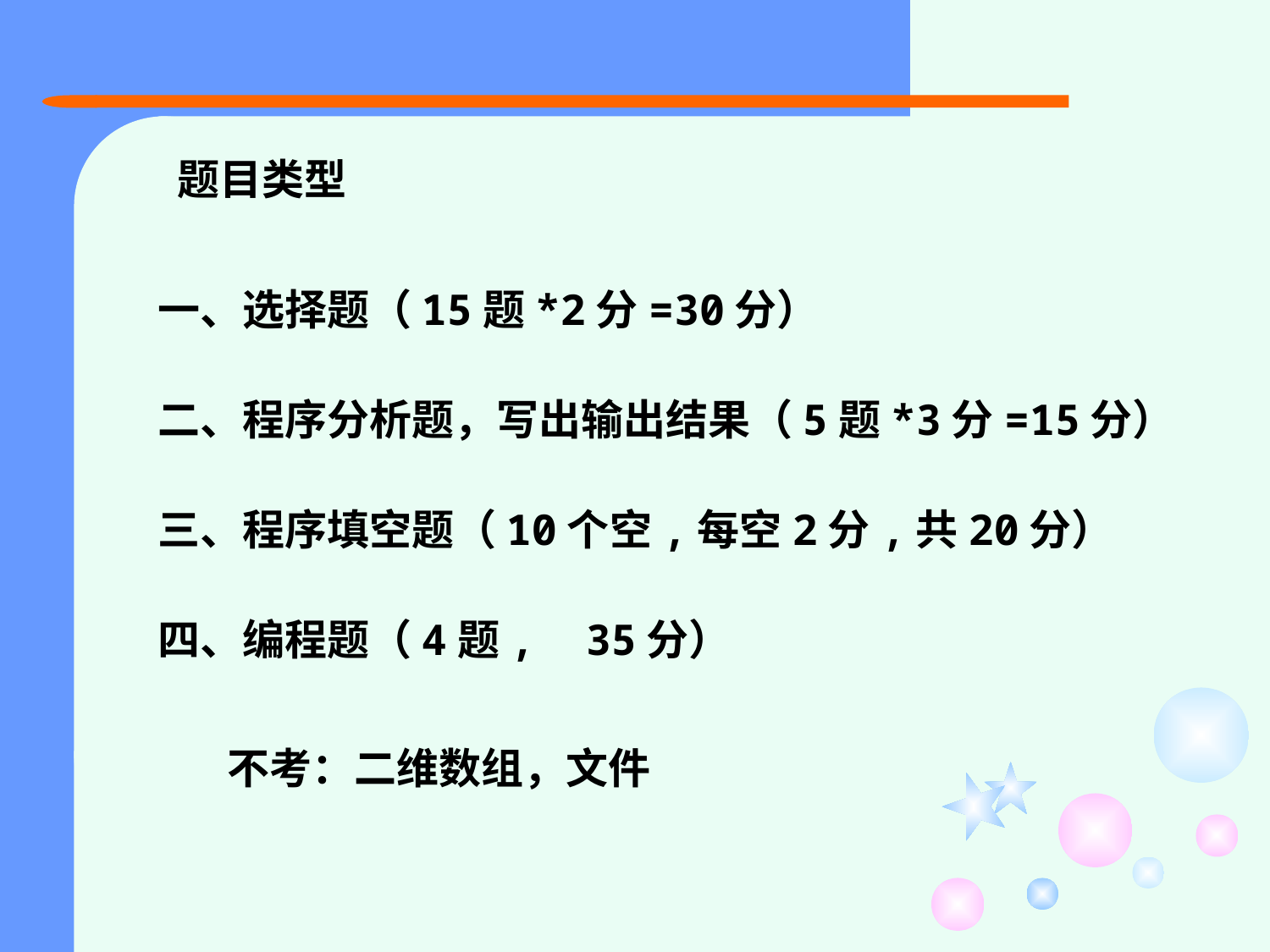

题目类型
一、选择题（15题*2分=30分）
二、程序分析题，写出输出结果（5题*3分=15分）
三、程序填空题（10个空,每空2分,共20分）
四、编程题（4题,  35分）

不考：二维数组，文件